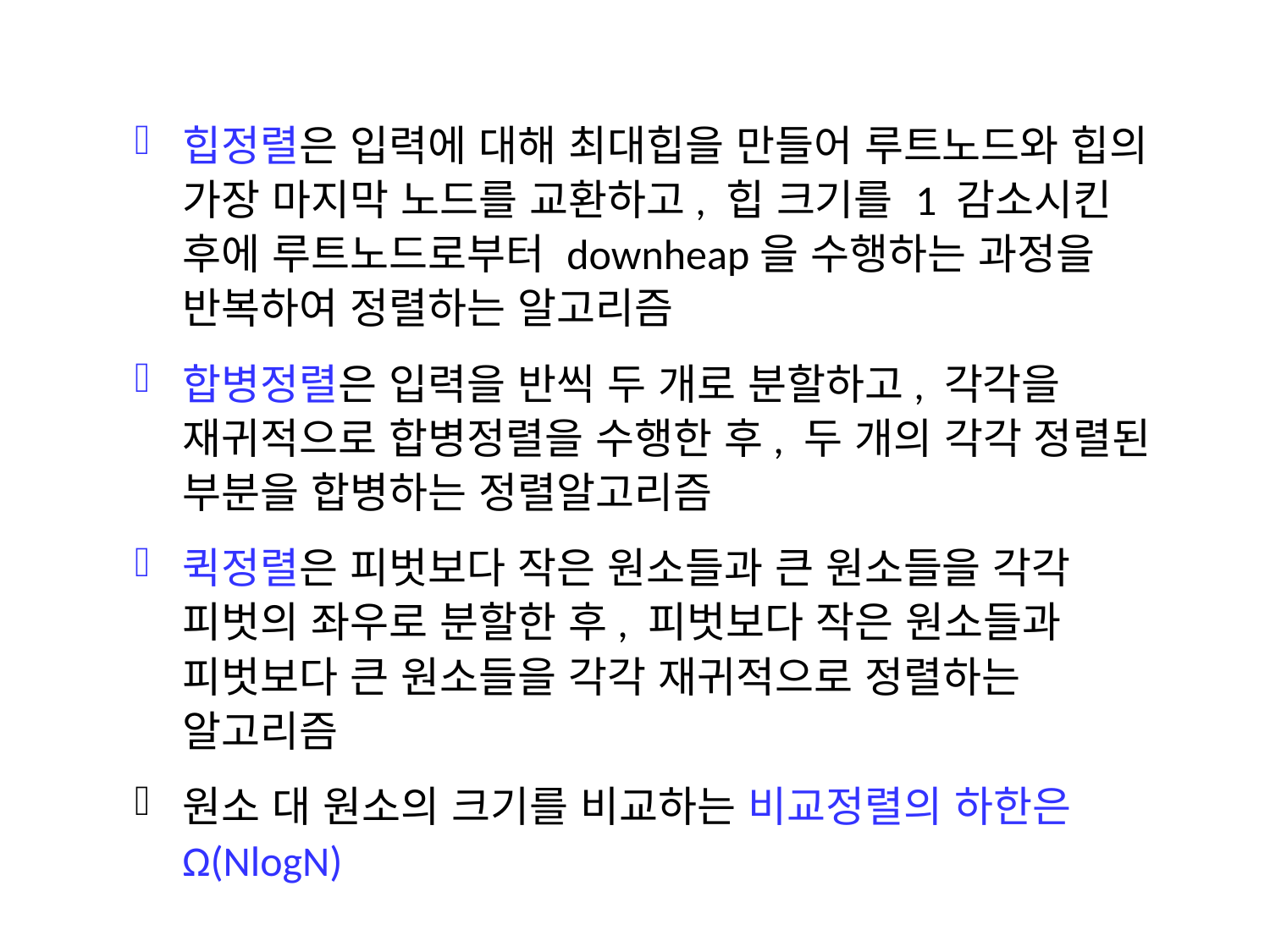

힙정렬은 입력에 대해 최대힙을 만들어 루트노드와 힙의 가장 마지막 노드를 교환하고, 힙 크기를 1 감소시킨 후에 루트노드로부터 downheap을 수행하는 과정을 반복하여 정렬하는 알고리즘
합병정렬은 입력을 반씩 두 개로 분할하고, 각각을 재귀적으로 합병정렬을 수행한 후, 두 개의 각각 정렬된 부분을 합병하는 정렬알고리즘
퀵정렬은 피벗보다 작은 원소들과 큰 원소들을 각각 피벗의 좌우로 분할한 후, 피벗보다 작은 원소들과 피벗보다 큰 원소들을 각각 재귀적으로 정렬하는 알고리즘
원소 대 원소의 크기를 비교하는 비교정렬의 하한은 Ω(NlogN)